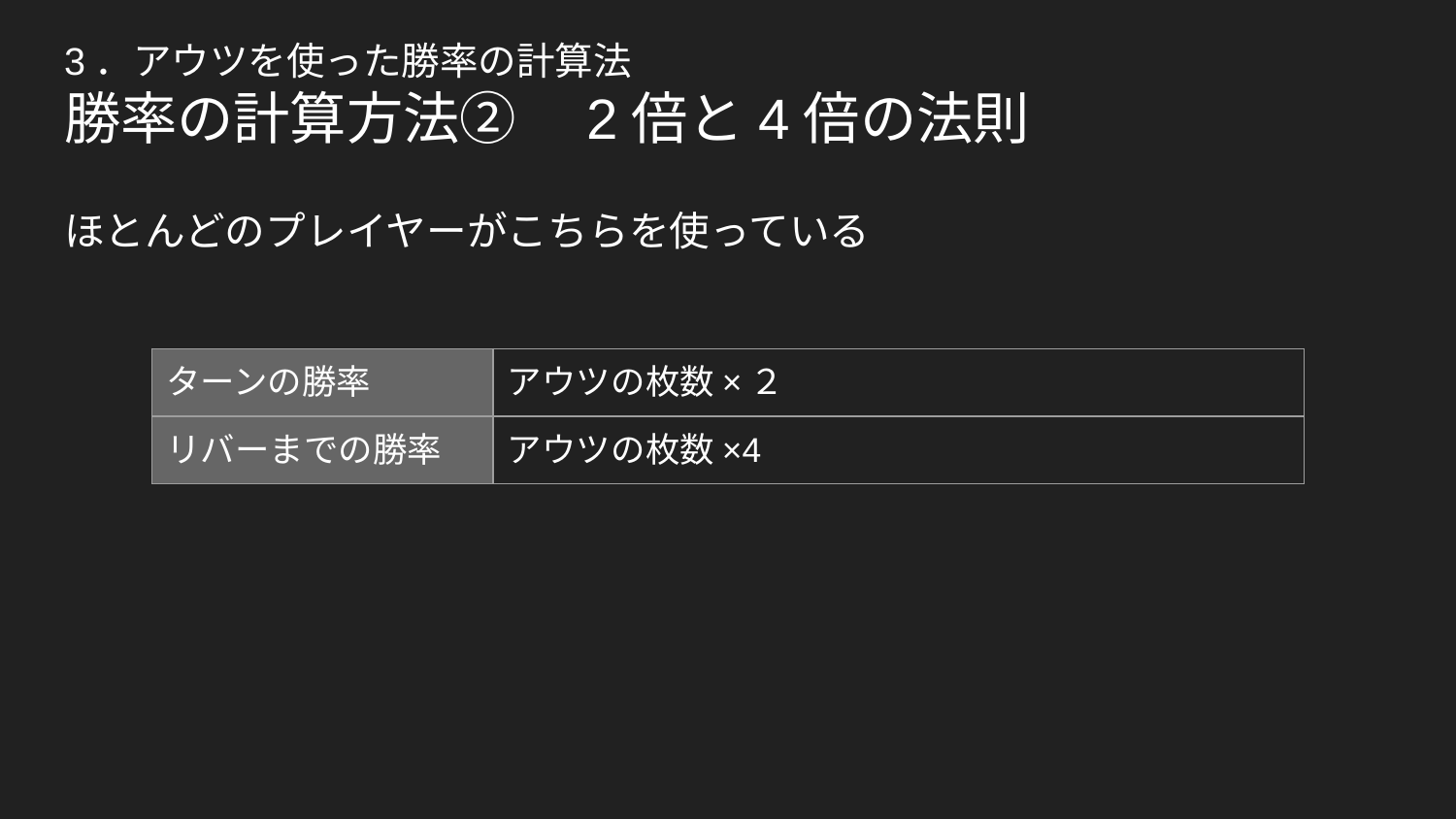

# 3．アウツを使った勝率の計算法
勝率の計算方法②　2倍と4倍の法則
ほとんどのプレイヤーがこちらを使っている

| ターンの勝率 | アウツの枚数×２ |
| --- | --- |
| リバーまでの勝率 | アウツの枚数×4 |